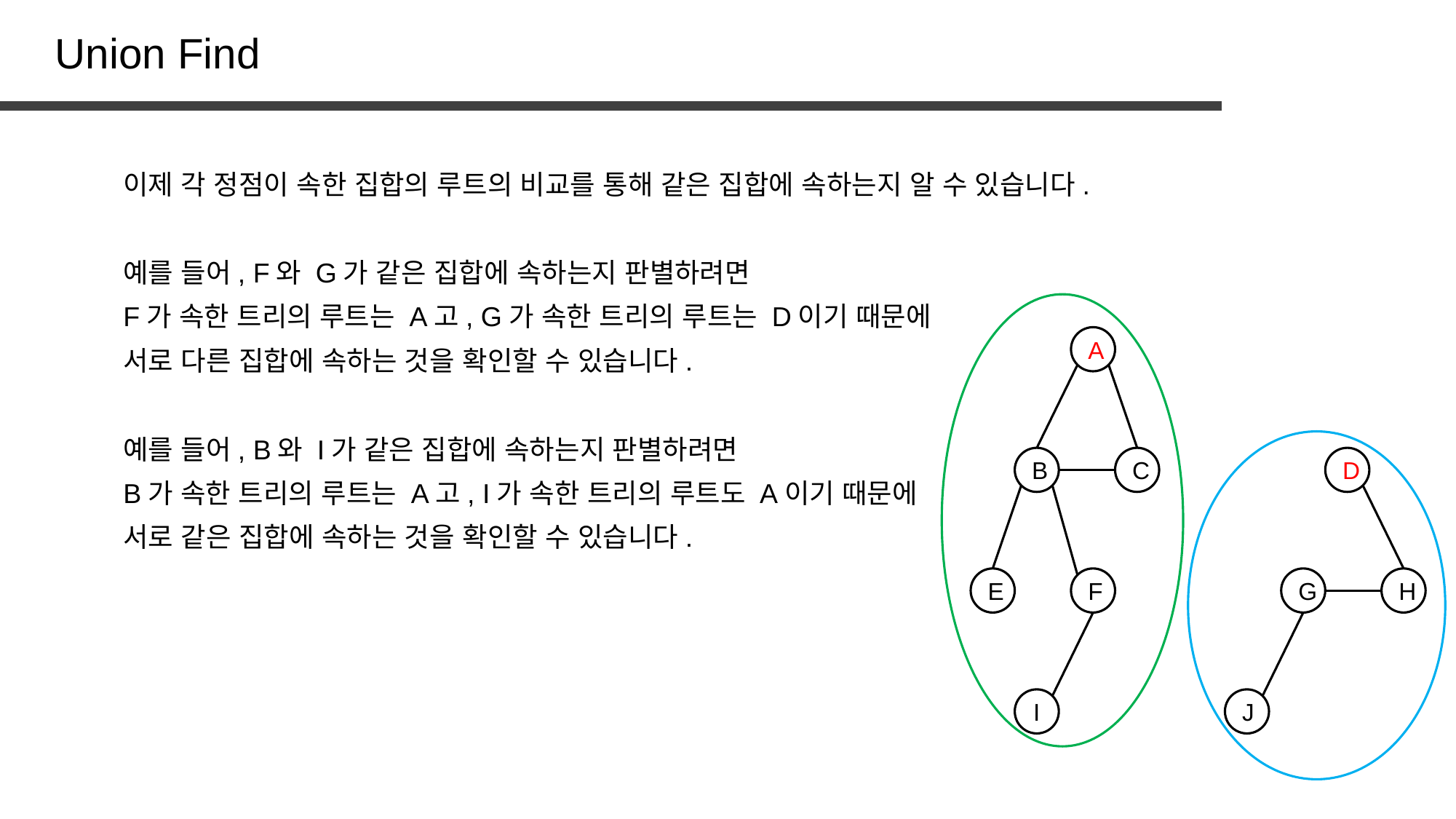

Union Find
이제 각 정점이 속한 집합의 루트의 비교를 통해 같은 집합에 속하는지 알 수 있습니다.
예를 들어, F와 G가 같은 집합에 속하는지 판별하려면
F가 속한 트리의 루트는 A고, G가 속한 트리의 루트는 D이기 때문에

A
서로 다른 집합에 속하는 것을 확인할 수 있습니다.
예를 들어, B와 I가 같은 집합에 속하는지 판별하려면

B
C
D
B가 속한 트리의 루트는 A고, I가 속한 트리의 루트도 A이기 때문에
서로 같은 집합에 속하는 것을 확인할 수 있습니다.
E
F
G
H
I
J